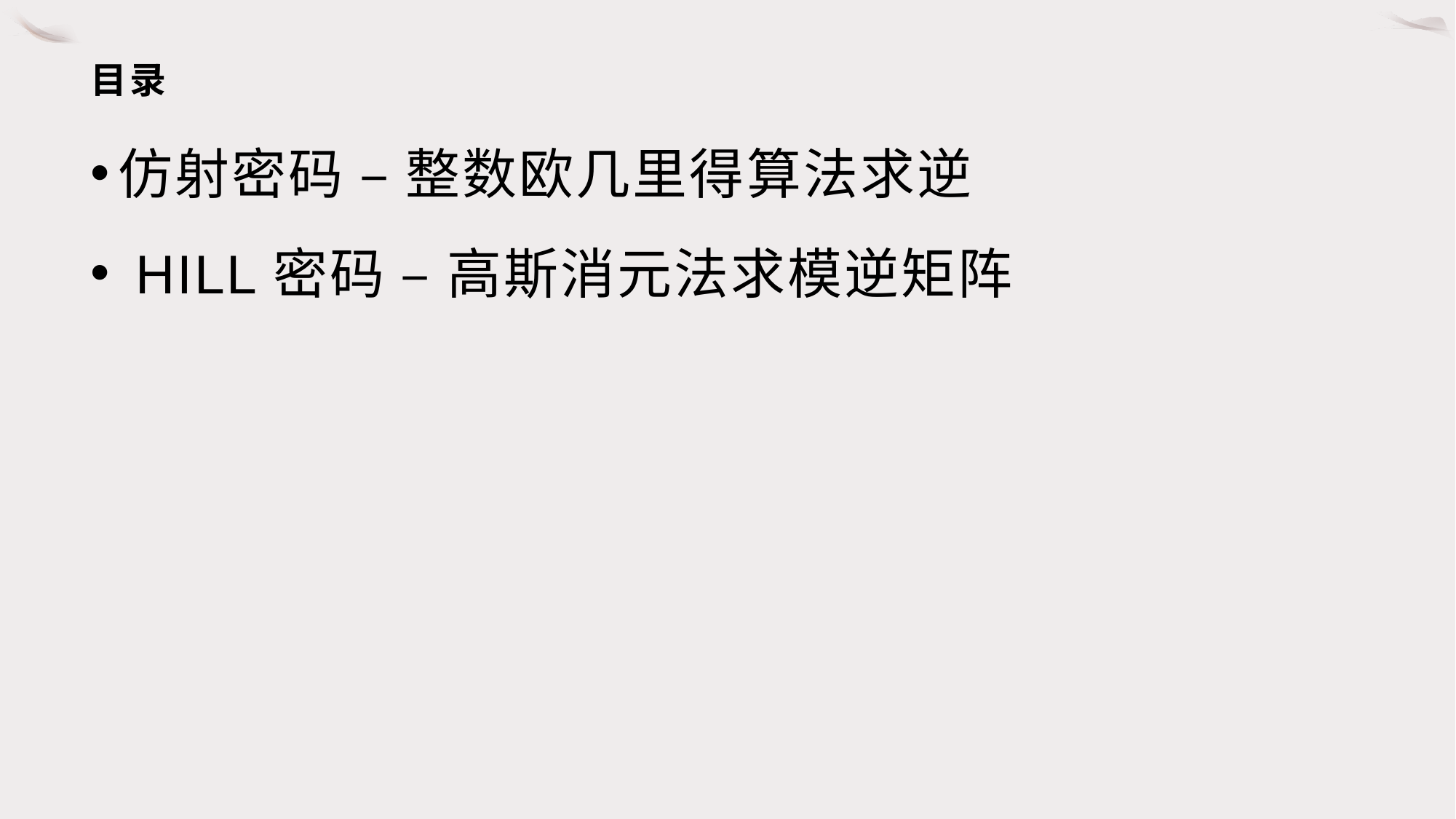

# 目录
仿射密码 – 整数欧几里得算法求逆
 HILL密码 – 高斯消元法求模逆矩阵